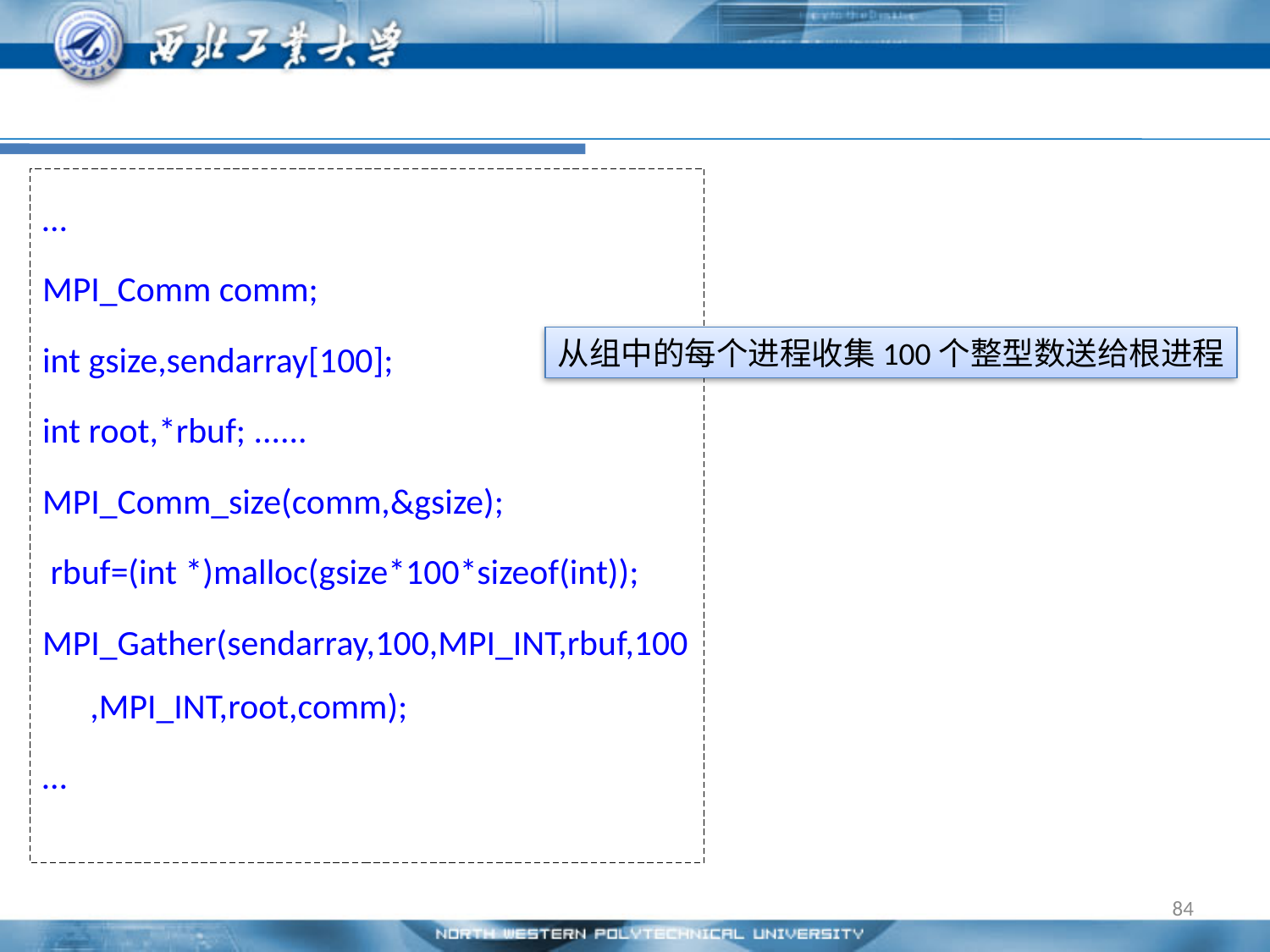

#
…
MPI_Comm comm;
int gsize,sendarray[100];
int root,*rbuf; ......
MPI_Comm_size(comm,&gsize);
 rbuf=(int *)malloc(gsize*100*sizeof(int));
MPI_Gather(sendarray,100,MPI_INT,rbuf,100,MPI_INT,root,comm);
…
从组中的每个进程收集100个整型数送给根进程
84